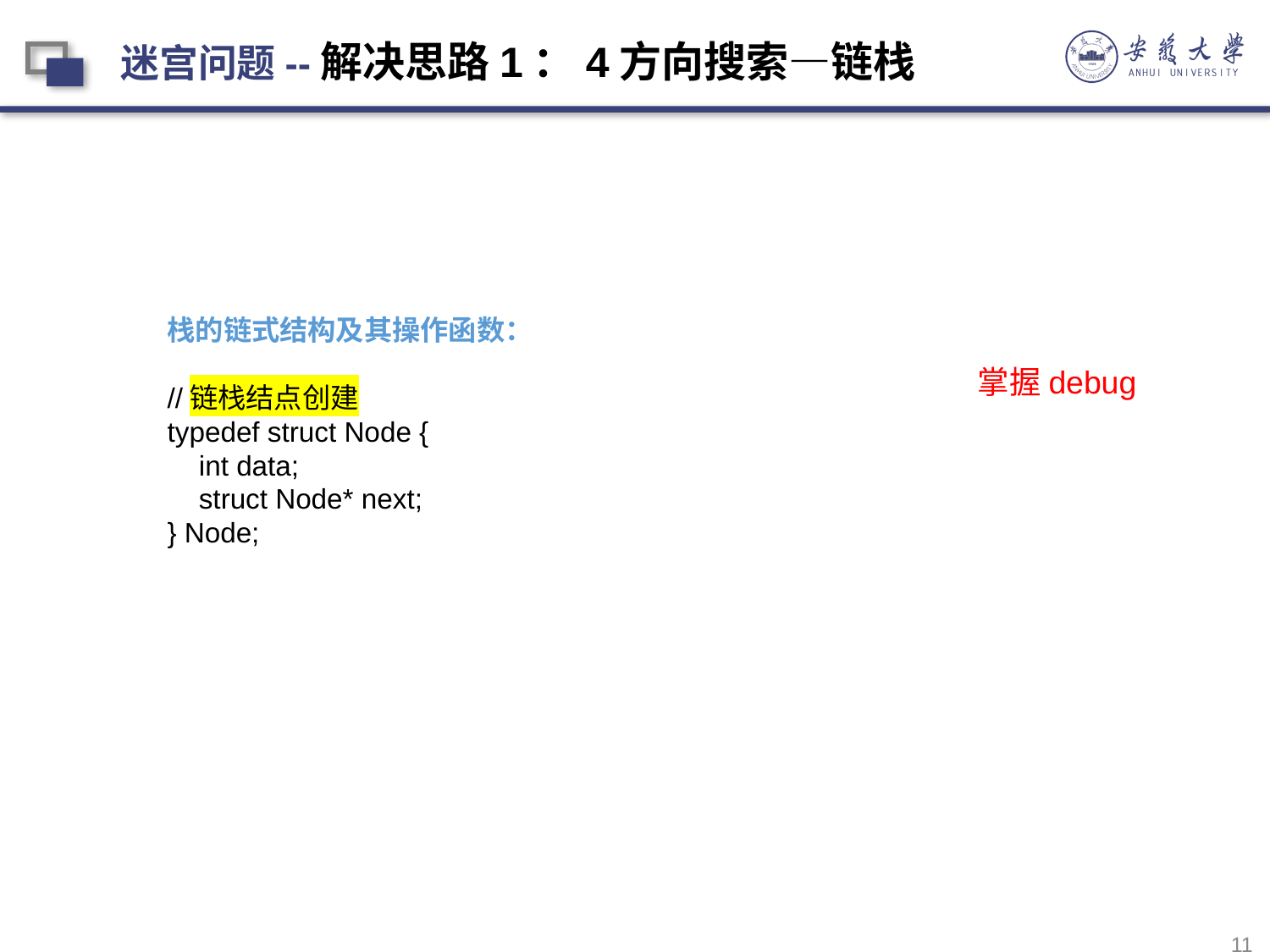

迷宫问题--解决思路1：4方向搜索—链栈
E
栈的链式结构及其操作函数：

//链栈结点创建
typedef struct Node {
    int data;
    struct Node* next;
} Node;

掌握debug
11